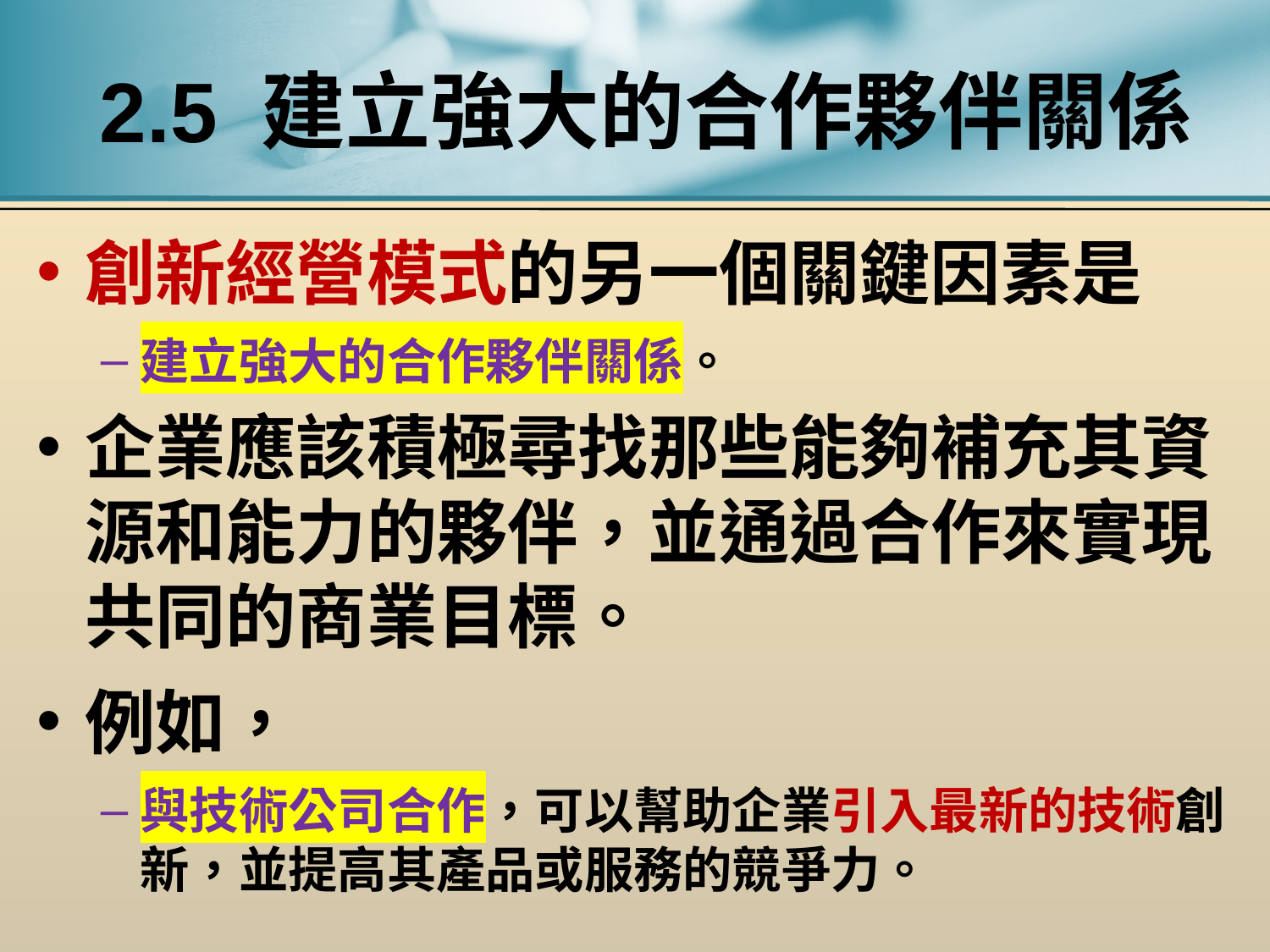

# 2.5 建立強大的合作夥伴關係
創新經營模式的另一個關鍵因素是
建立強大的合作夥伴關係。
企業應該積極尋找那些能夠補充其資源和能力的夥伴，並通過合作來實現共同的商業目標。
例如，
與技術公司合作，可以幫助企業引入最新的技術創新，並提高其產品或服務的競爭力。